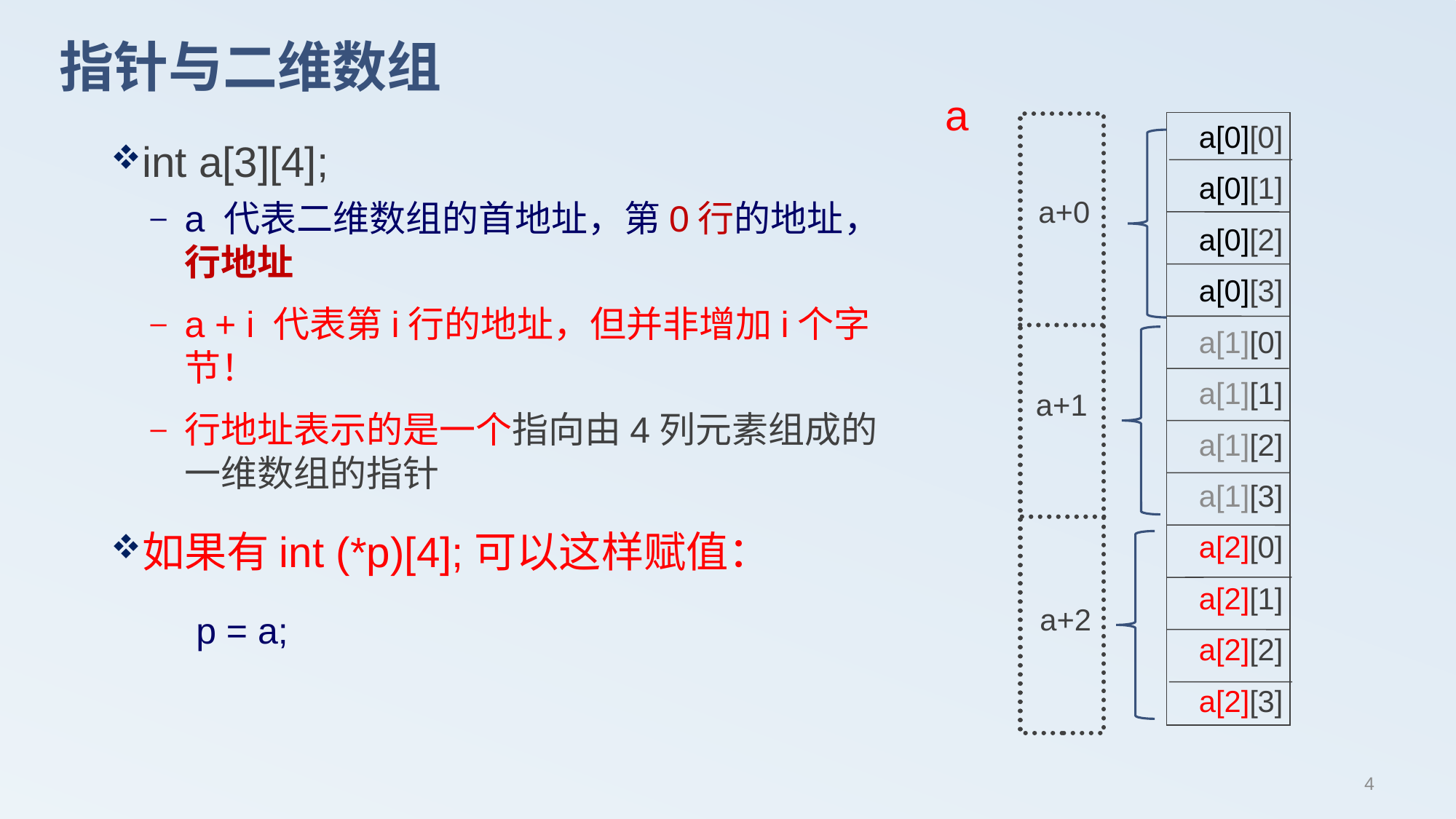

# 指针与二维数组
a

a[0][0]

a[0][1]

a[0][2]

a[0][3]

a[1][0]

a[1][1]
a[1][2]

a[1][3]

a[2][0]

a[2][1]

a[2][2]

a[2][3]

a+0
a+1
a+2

int a[3][4];
a 代表二维数组的首地址，第0行的地址，行地址
a + i 代表第i行的地址，但并非增加i个字节！
行地址表示的是一个指向由4列元素组成的一维数组的指针
如果有int (*p)[4];可以这样赋值：
   p = a;